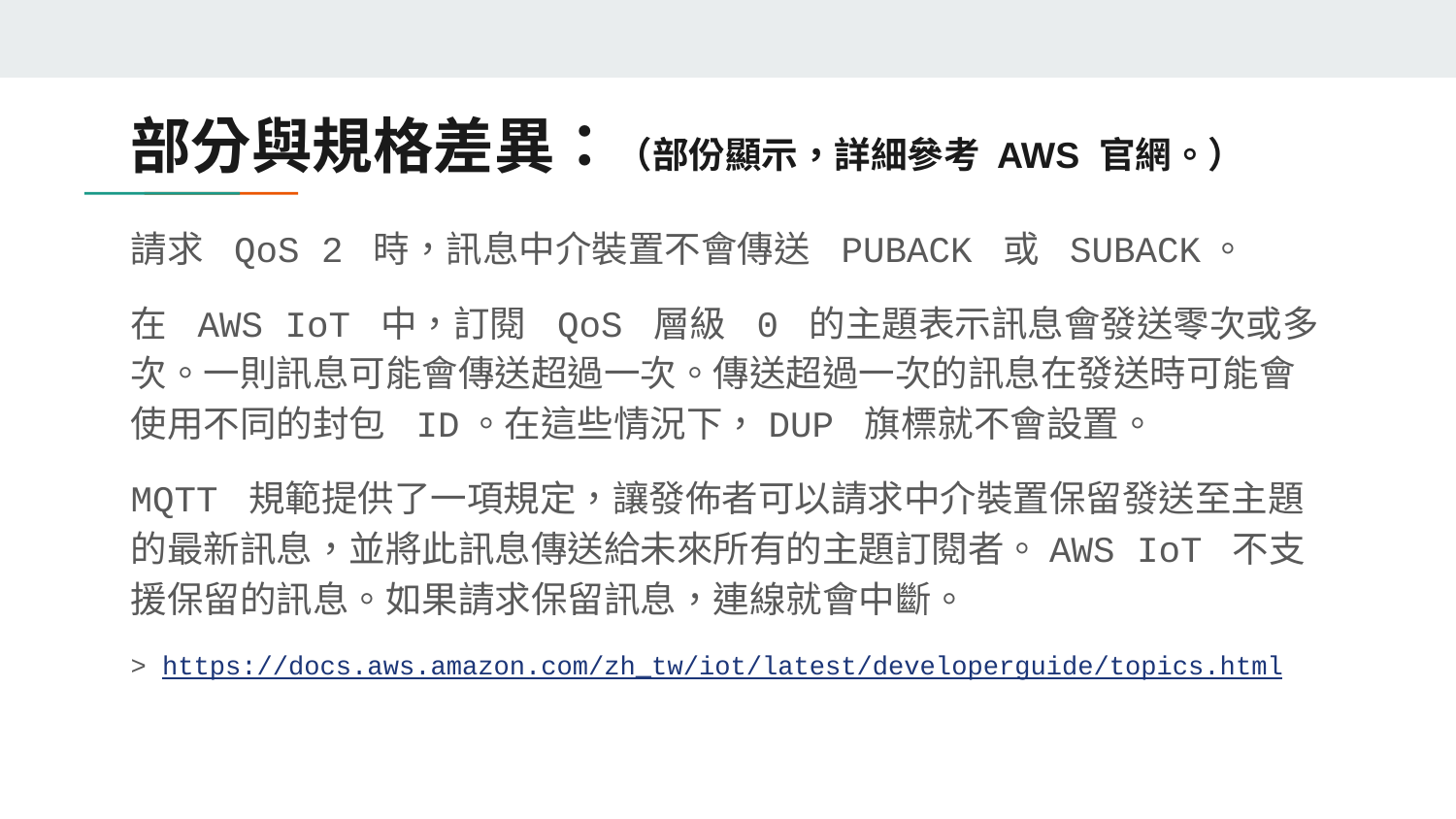

# 部分與規格差異：（部份顯示，詳細參考 AWS 官網。）
請求 QoS 2 時，訊息中介裝置不會傳送 PUBACK 或 SUBACK。
在 AWS IoT 中，訂閱 QoS 層級 0 的主題表示訊息會發送零次或多次。一則訊息可能會傳送超過一次。傳送超過一次的訊息在發送時可能會使用不同的封包 ID。在這些情況下，DUP 旗標就不會設置。
MQTT 規範提供了一項規定，讓發佈者可以請求中介裝置保留發送至主題的最新訊息，並將此訊息傳送給未來所有的主題訂閱者。AWS IoT 不支援保留的訊息。如果請求保留訊息，連線就會中斷。
> https://docs.aws.amazon.com/zh_tw/iot/latest/developerguide/topics.html